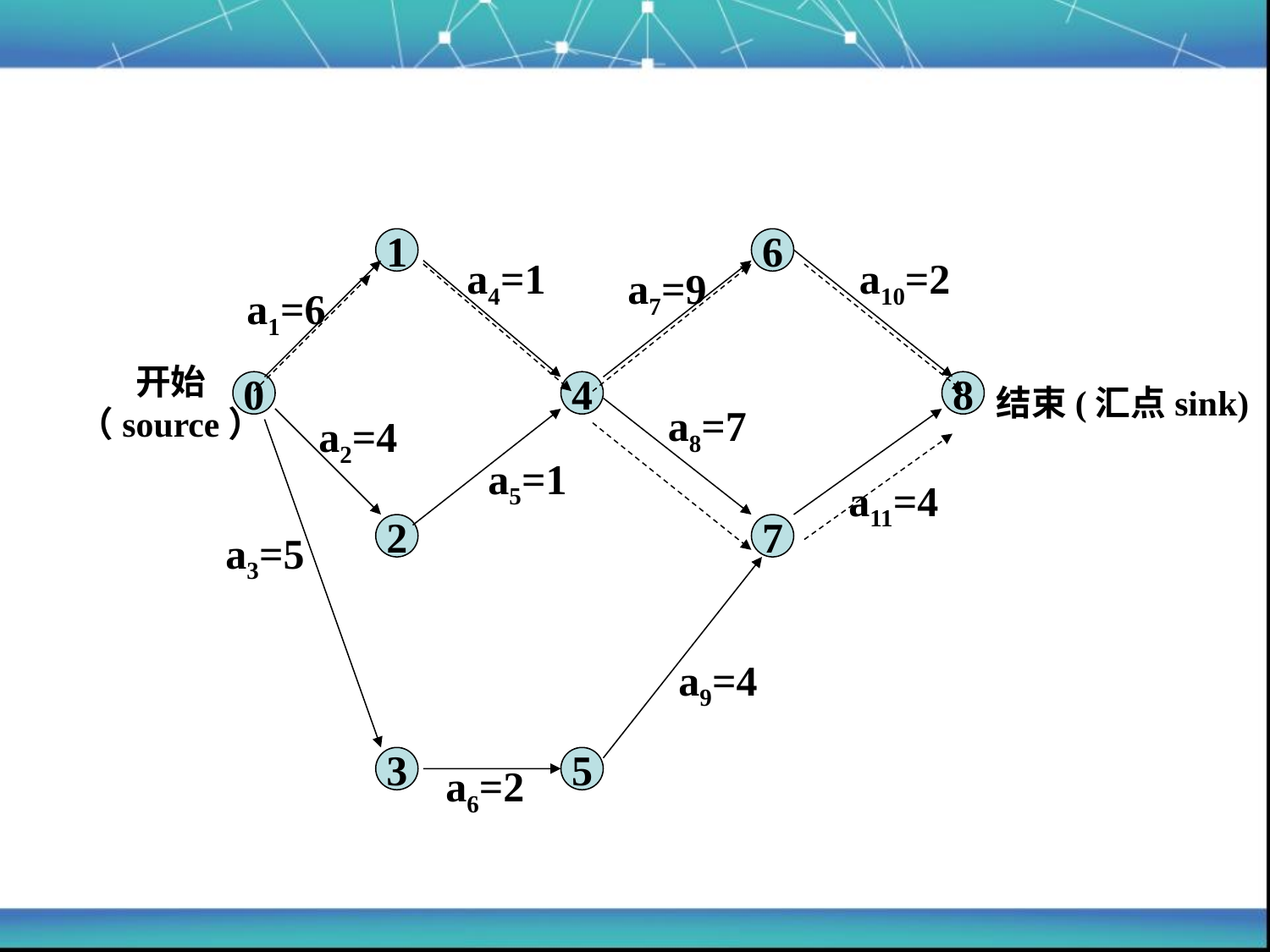

1
6
a4=1
a10=2

a7=9

a1=6
0
4
8
a8=7

a2=4

a5=1
a11=4
2
7
a3=5

a9=4
3
5
a6=2

开始
（source）
结束(汇点sink)